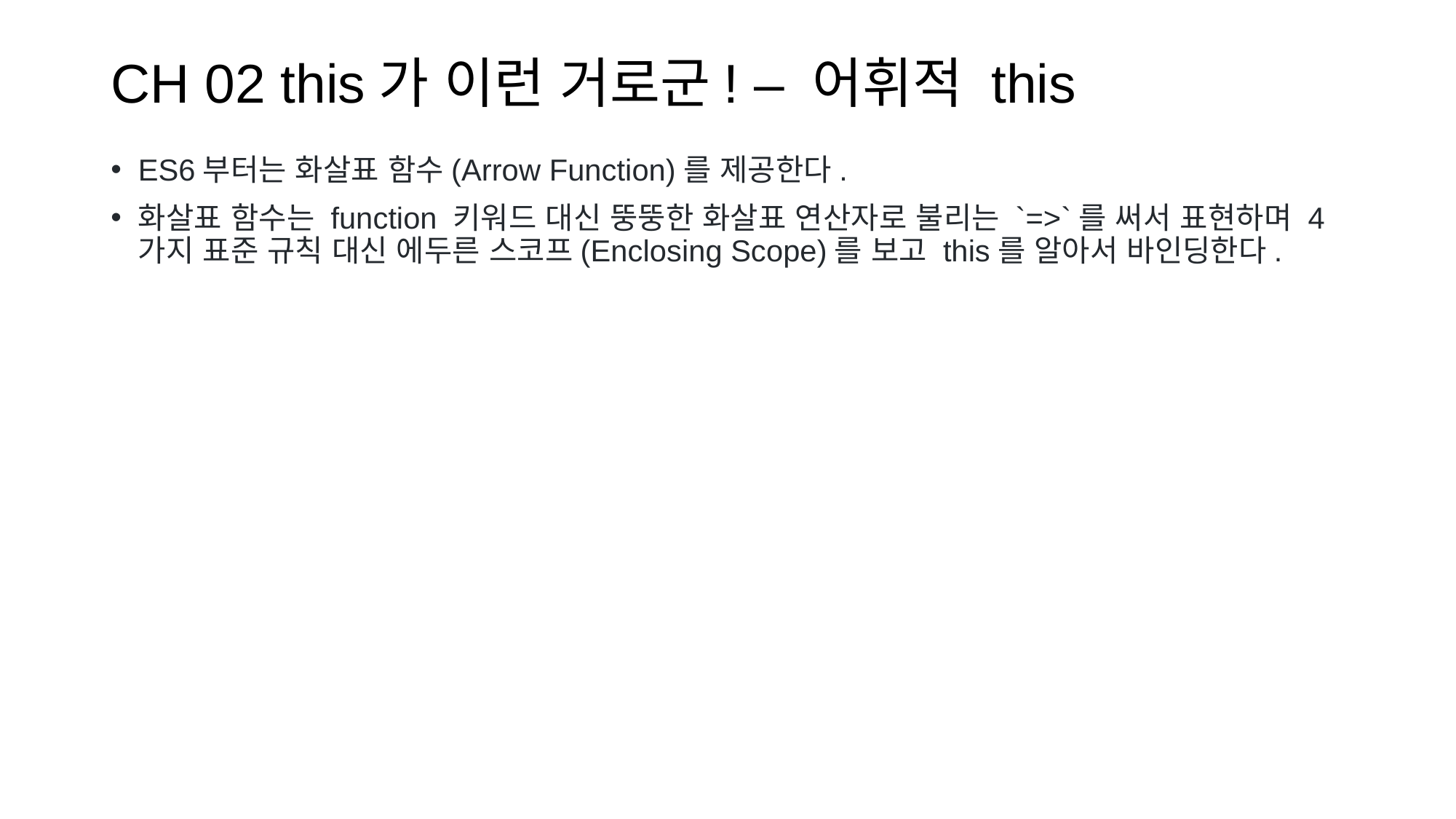

# CH 02 this가 이런 거로군! – 어휘적 this
ES6부터는 화살표 함수(Arrow Function)를 제공한다.
화살표 함수는 function 키워드 대신 뚱뚱한 화살표 연산자로 불리는 `=>`를 써서 표현하며 4가지 표준 규칙 대신 에두른 스코프(Enclosing Scope)를 보고 this를 알아서 바인딩한다.